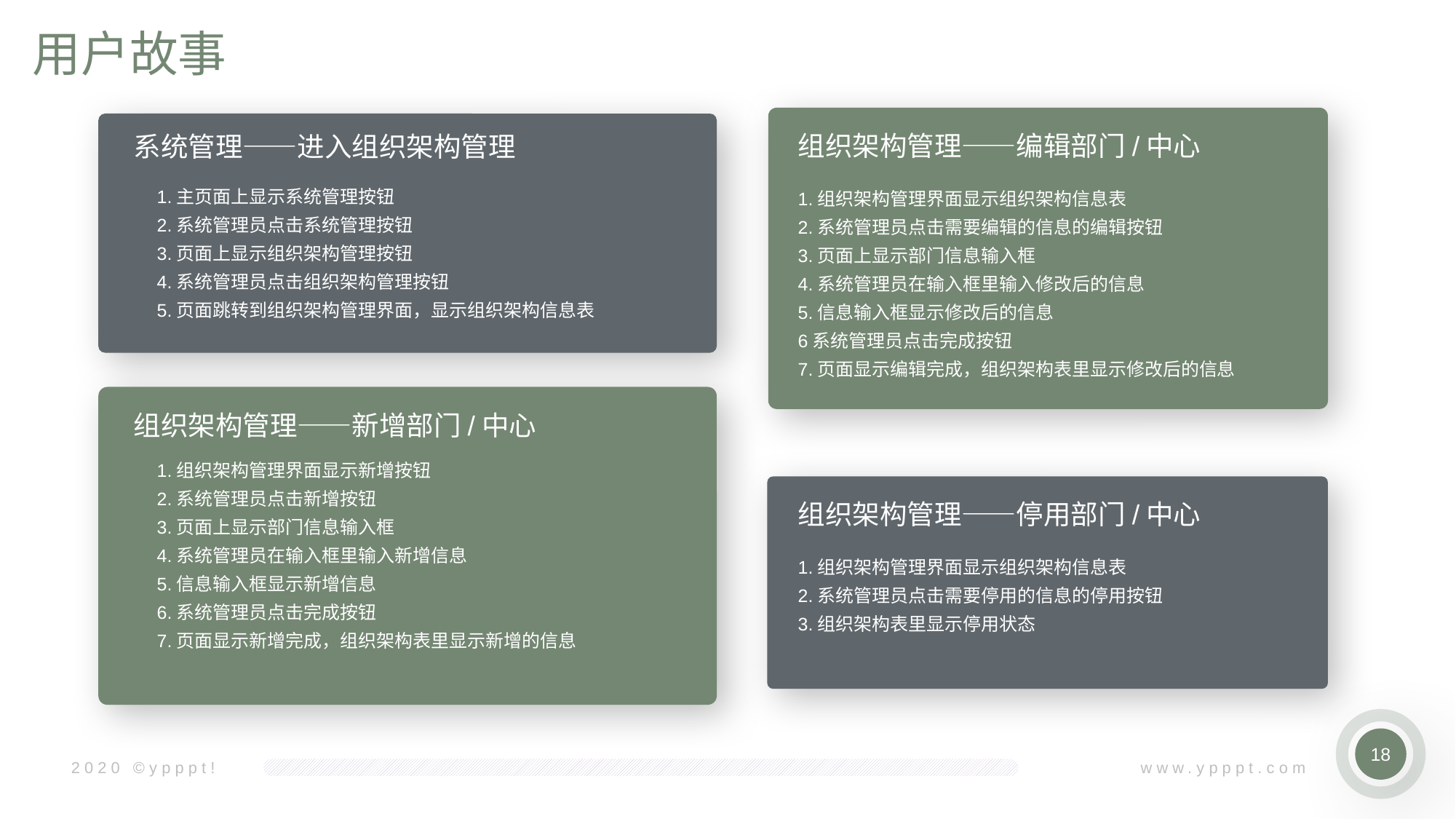

用户故事

组织架构管理——编辑部门/中心
系统管理——进入组织架构管理
1.主页面上显示系统管理按钮
2.系统管理员点击系统管理按钮
3.页面上显示组织架构管理按钮
4.系统管理员点击组织架构管理按钮
5.页面跳转到组织架构管理界面，显示组织架构信息表
1.组织架构管理界面显示组织架构信息表
2.系统管理员点击需要编辑的信息的编辑按钮
3.页面上显示部门信息输入框
4.系统管理员在输入框里输入修改后的信息
5.信息输入框显示修改后的信息
6系统管理员点击完成按钮
7.页面显示编辑完成，组织架构表里显示修改后的信息

组织架构管理——新增部门/中心
1.组织架构管理界面显示新增按钮
2.系统管理员点击新增按钮
3.页面上显示部门信息输入框
4.系统管理员在输入框里输入新增信息
5.信息输入框显示新增信息
6.系统管理员点击完成按钮
7.页面显示新增完成，组织架构表里显示新增的信息

组织架构管理——停用部门/中心
1.组织架构管理界面显示组织架构信息表
2.系统管理员点击需要停用的信息的停用按钮
3.组织架构表里显示停用状态

18
2020 ©ypppt!
www.ypppt.com